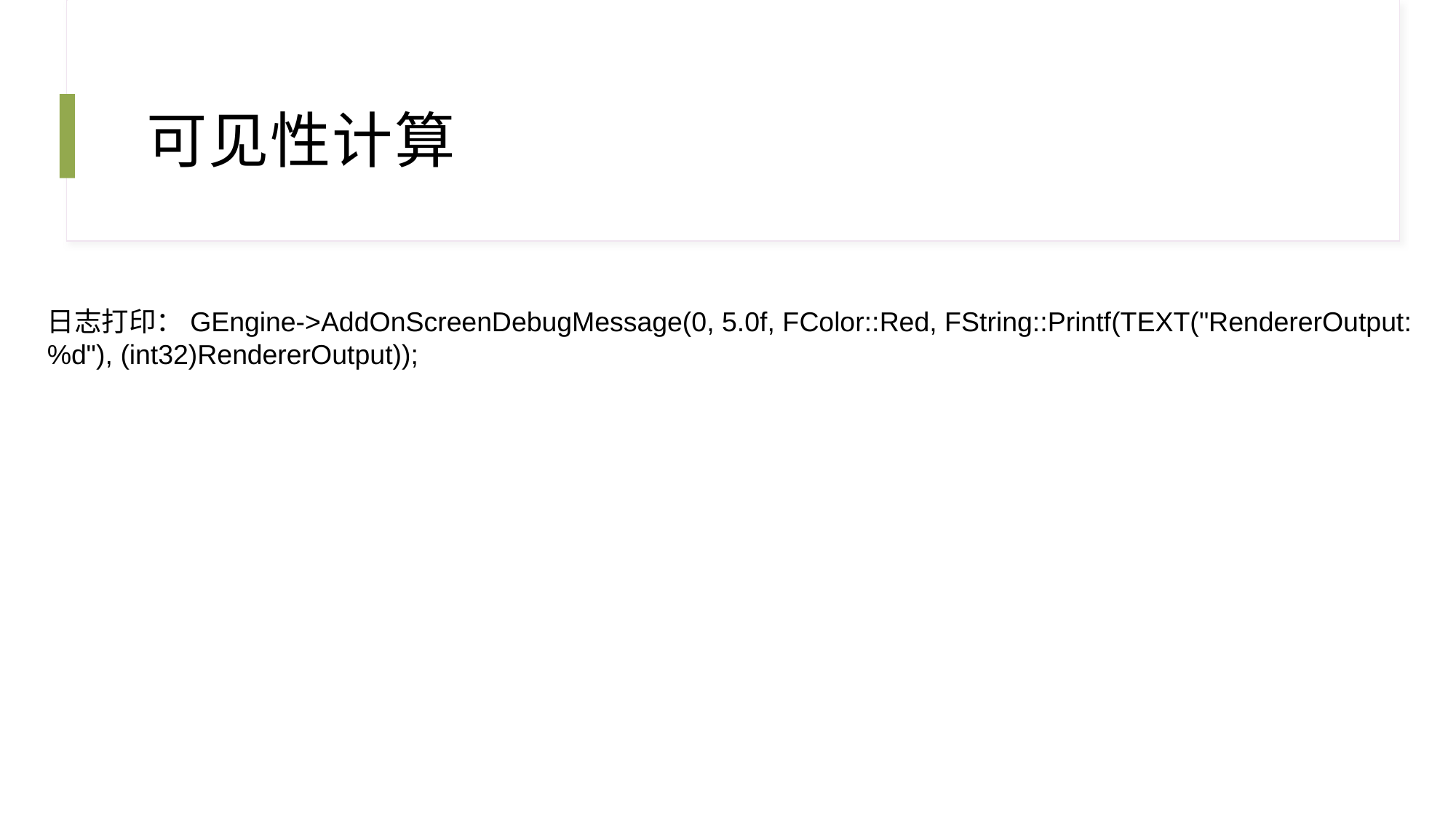

# 可见性计算
日志打印：GEngine->AddOnScreenDebugMessage(0, 5.0f, FColor::Red, FString::Printf(TEXT("RendererOutput: %d"), (int32)RendererOutput));